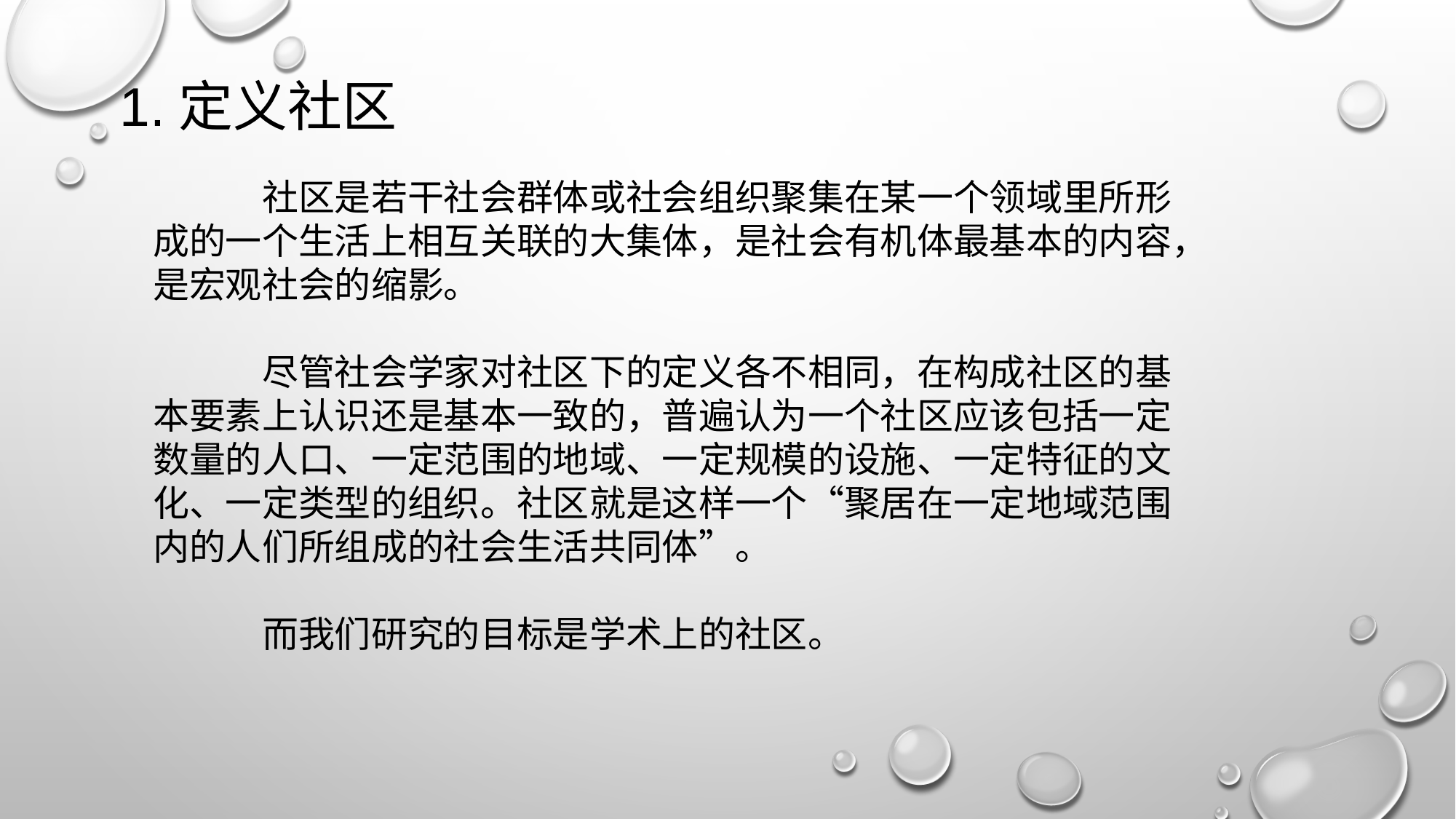

1.定义社区

	社区是若干社会群体或社会组织聚集在某一个领域里所形成的一个生活上相互关联的大集体，是社会有机体最基本的内容，是宏观社会的缩影。

	尽管社会学家对社区下的定义各不相同，在构成社区的基本要素上认识还是基本一致的，普遍认为一个社区应该包括一定数量的人口、一定范围的地域、一定规模的设施、一定特征的文化、一定类型的组织。社区就是这样一个“聚居在一定地域范围内的人们所组成的社会生活共同体”。

	而我们研究的目标是学术上的社区。